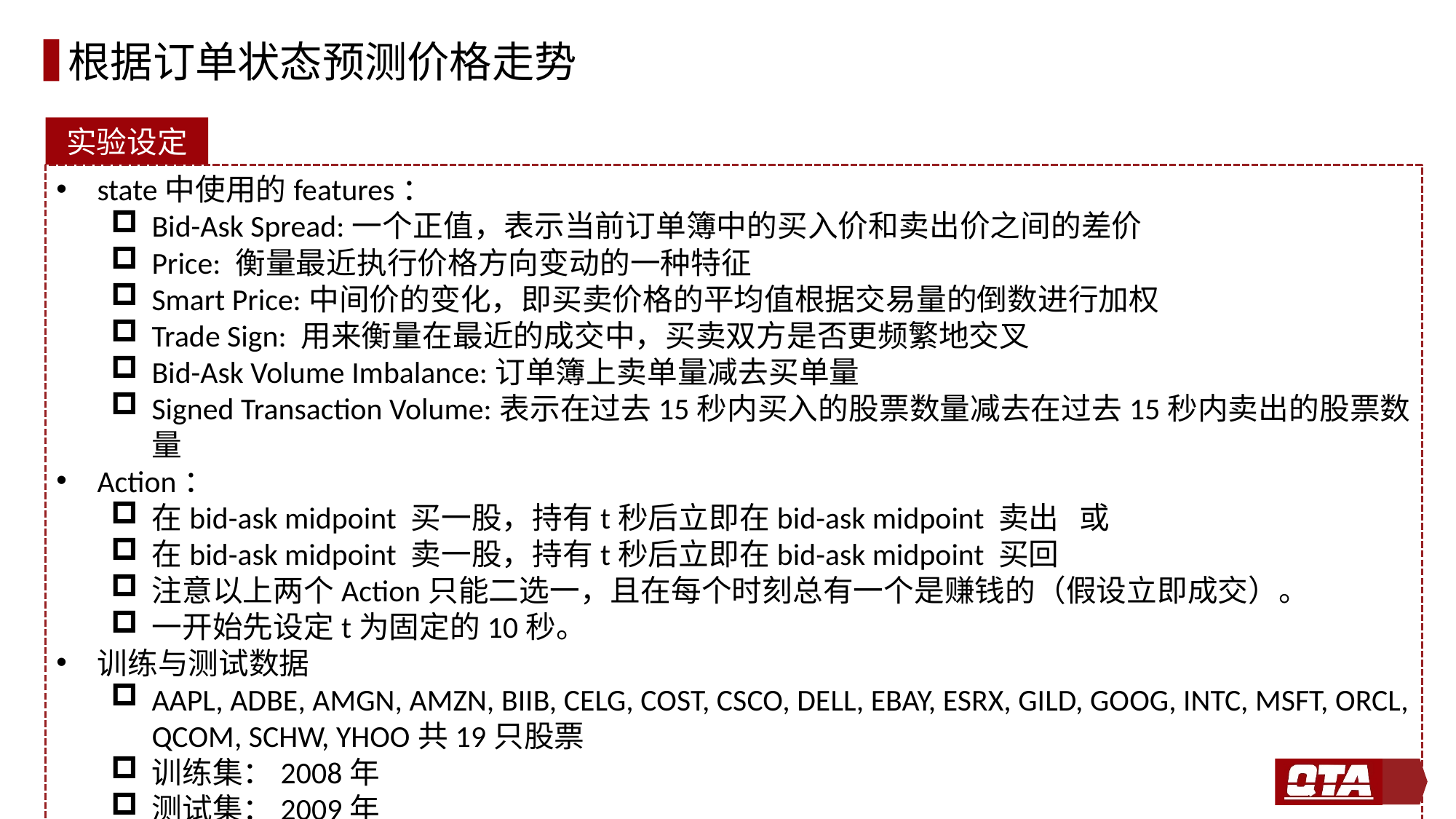

# 根据订单状态预测价格走势
实验设定
state中使用的features：
Bid-Ask Spread:一个正值，表示当前订单簿中的买入价和卖出价之间的差价
Price: 衡量最近执行价格方向变动的一种特征
Smart Price:中间价的变化，即买卖价格的平均值根据交易量的倒数进行加权
Trade Sign: 用来衡量在最近的成交中，买卖双方是否更频繁地交叉
Bid-Ask Volume Imbalance:订单簿上卖单量减去买单量
Signed Transaction Volume:表示在过去15秒内买入的股票数量减去在过去15秒内卖出的股票数量
Action：
在bid-ask midpoint 买一股，持有t秒后立即在bid-ask midpoint 卖出   或
在bid-ask midpoint 卖一股，持有t秒后立即在bid-ask midpoint 买回
注意以上两个Action只能二选一，且在每个时刻总有一个是赚钱的（假设立即成交）。
一开始先设定t为固定的10秒。
训练与测试数据
AAPL, ADBE, AMGN, AMZN, BIIB, CELG, COST, CSCO, DELL, EBAY, ESRX, GILD, GOOG, INTC, MSFT, ORCL, QCOM, SCHW, YHOO共19只股票
训练集：2008年
测试集：2009年
34